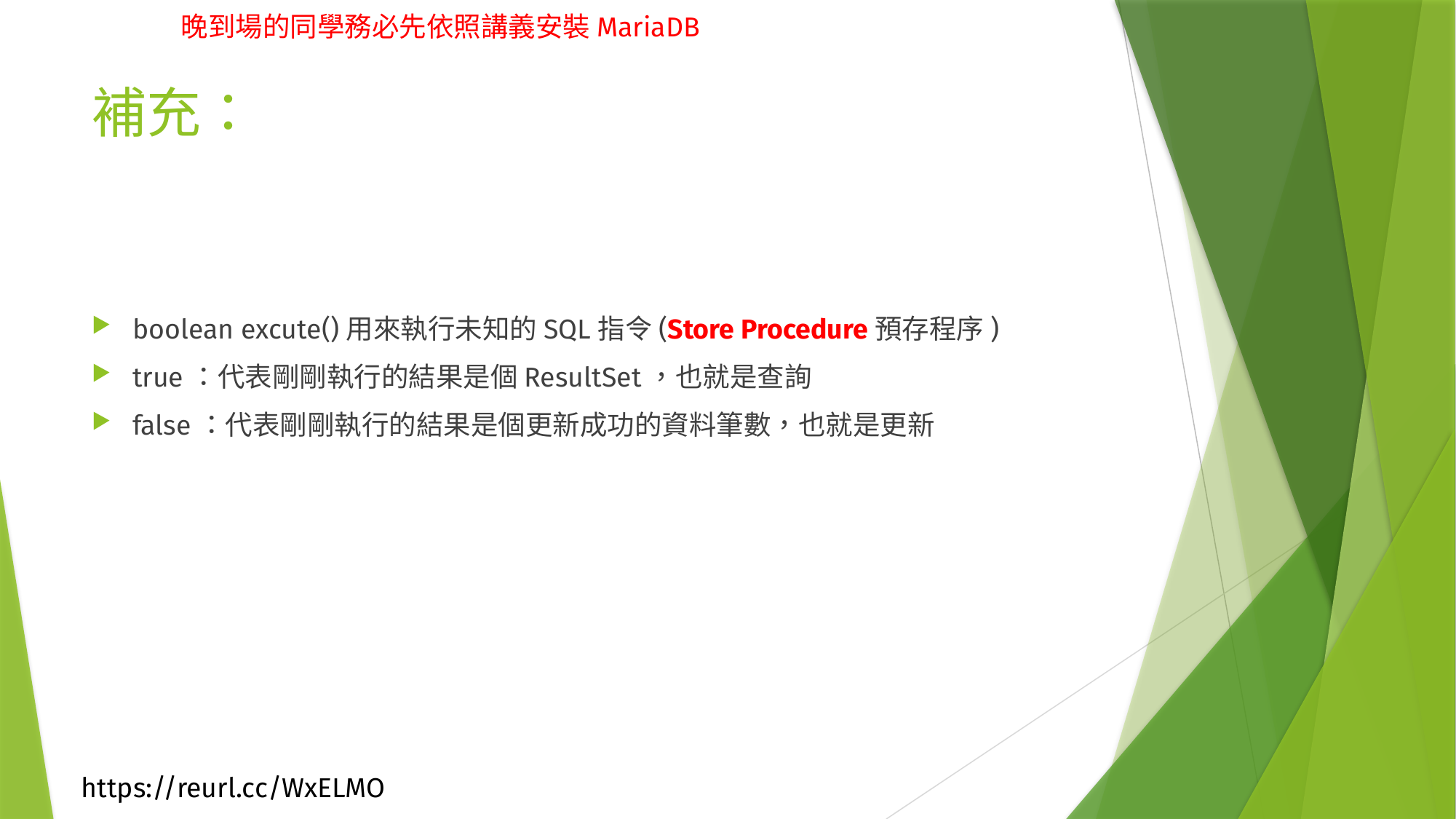

# 補充：

boolean excute()用來執行未知的SQL指令(Store Procedure預存程序)
true：代表剛剛執行的結果是個ResultSet，也就是查詢
false：代表剛剛執行的結果是個更新成功的資料筆數，也就是更新